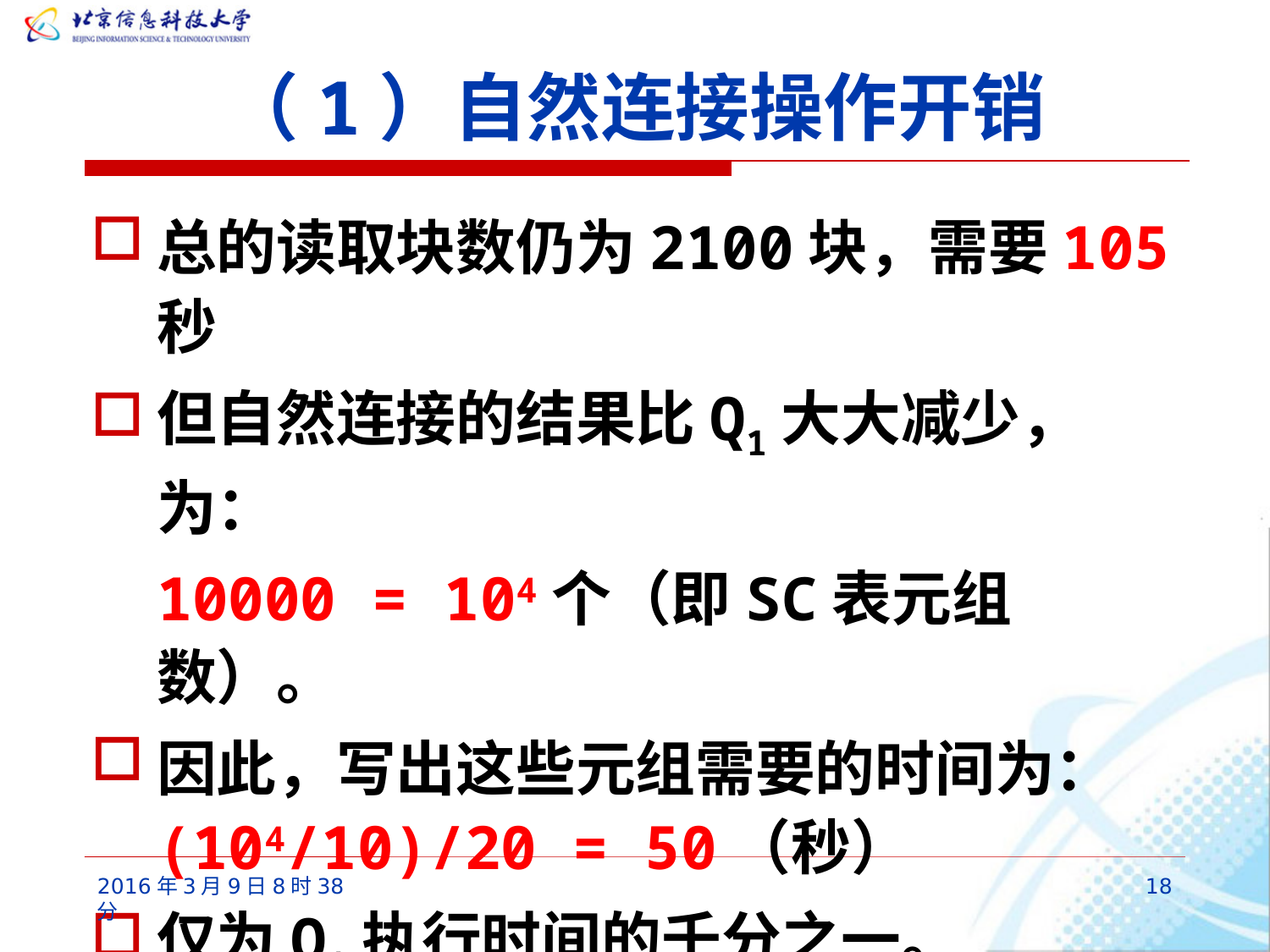

# （1）自然连接操作开销
总的读取块数仍为2100块，需要105秒
但自然连接的结果比Q1大大减少，为：
	10000 = 104个（即SC表元组数）。
因此，写出这些元组需要的时间为：(104/10)/20 = 50（秒）
仅为Q1执行时间的千分之一。
2016年3月9日8时38分
18